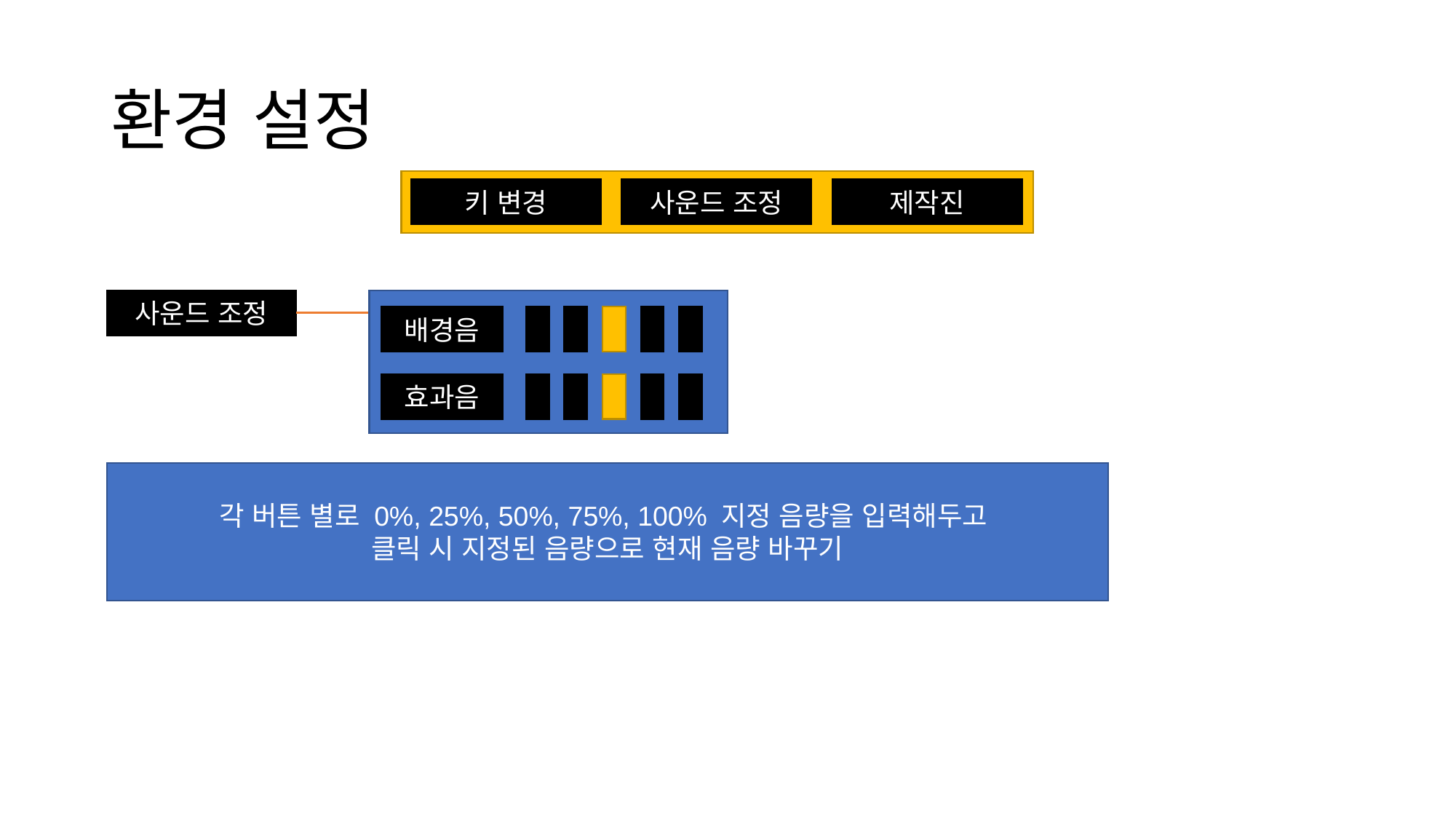

# 환경 설정

키 변경
사운드 조정
제작진
사운드 조정

배경음

효과음

각 버튼 별로 0%, 25%, 50%, 75%, 100% 지정 음량을 입력해두고
클릭 시 지정된 음량으로 현재 음량 바꾸기